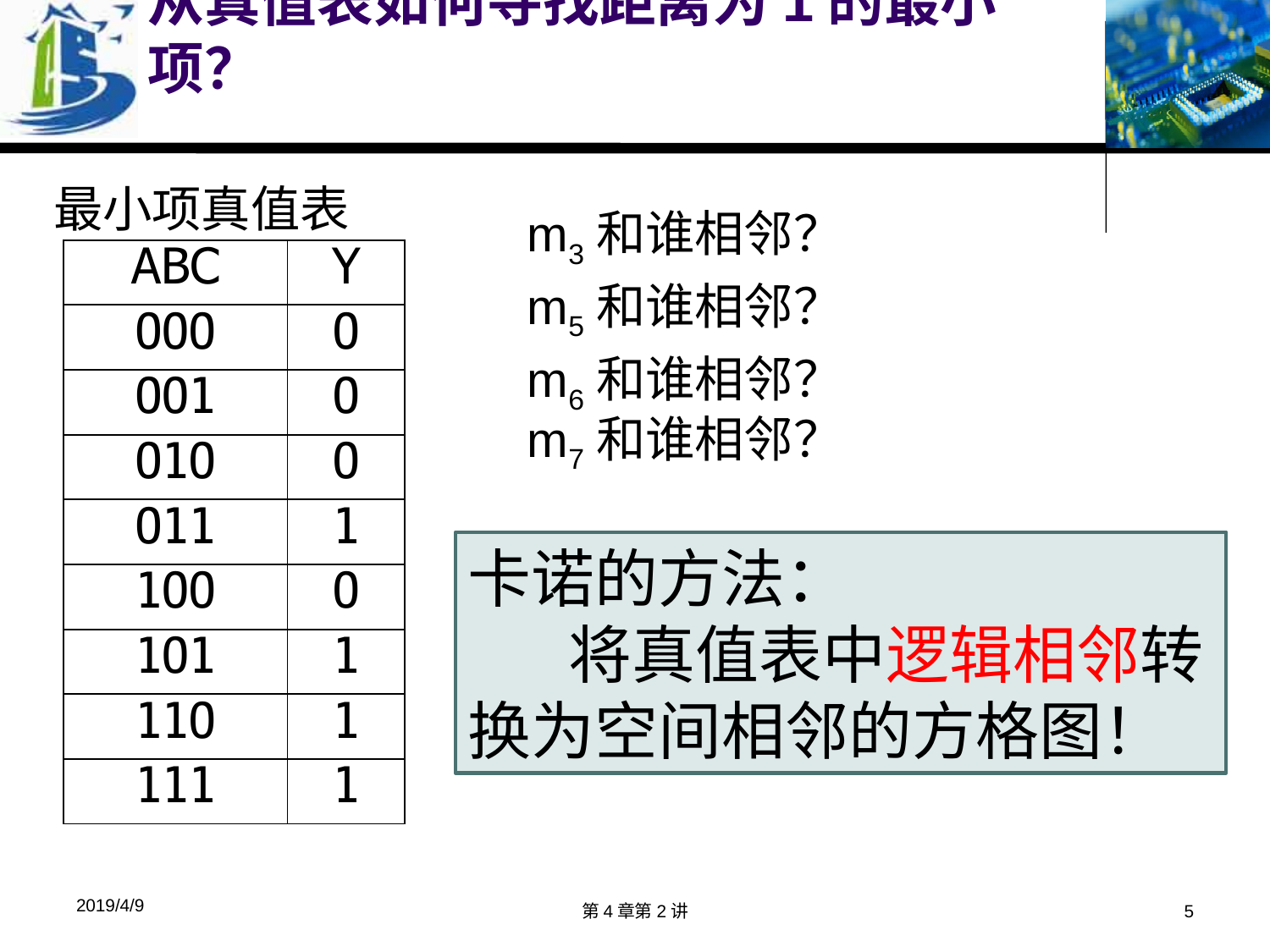

从真值表如何寻找距离为1的最小项？
最小项真值表
m3和谁相邻？
| ABC | Y |
| --- | --- |
| 000 | 0 |
| 001 | 0 |
| 010 | 0 |
| 011 | 1 |
| 100 | 0 |
| 101 | 1 |
| 110 | 1 |
| 111 | 1 |
m5和谁相邻？
m6和谁相邻？
m7和谁相邻？
卡诺的方法：
      将真值表中逻辑相邻转换为空间相邻的方格图！
2019/4/9
第4章第2讲
5